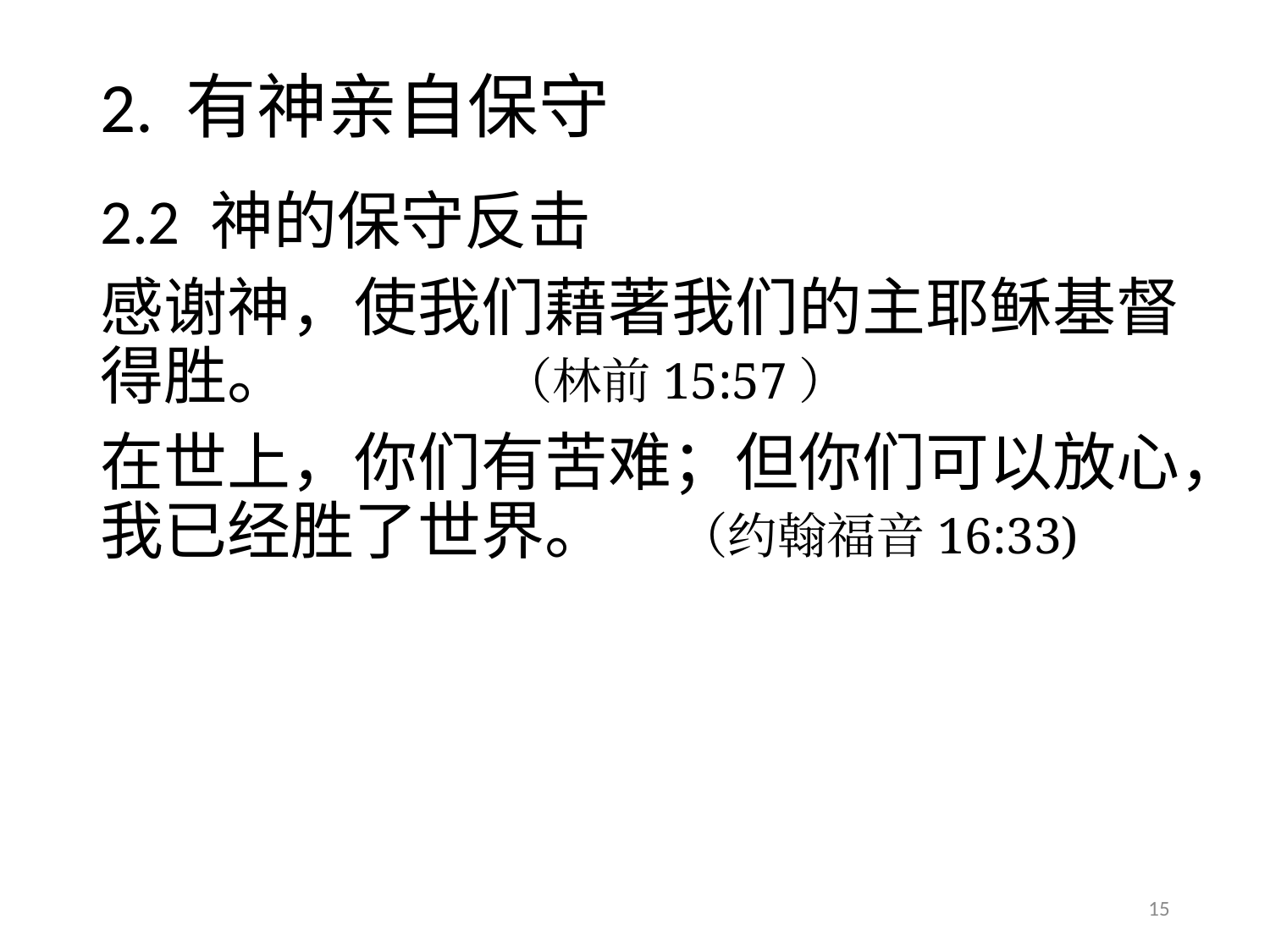

# 2. 有神亲自保守
2.2 神的保守反击
感谢神，使我们藉著我们的主耶稣基督得胜。               （林前15:57）
在世上，你们有苦难；但你们可以放心，我已经胜了世界。     （约翰福音16:33)
15